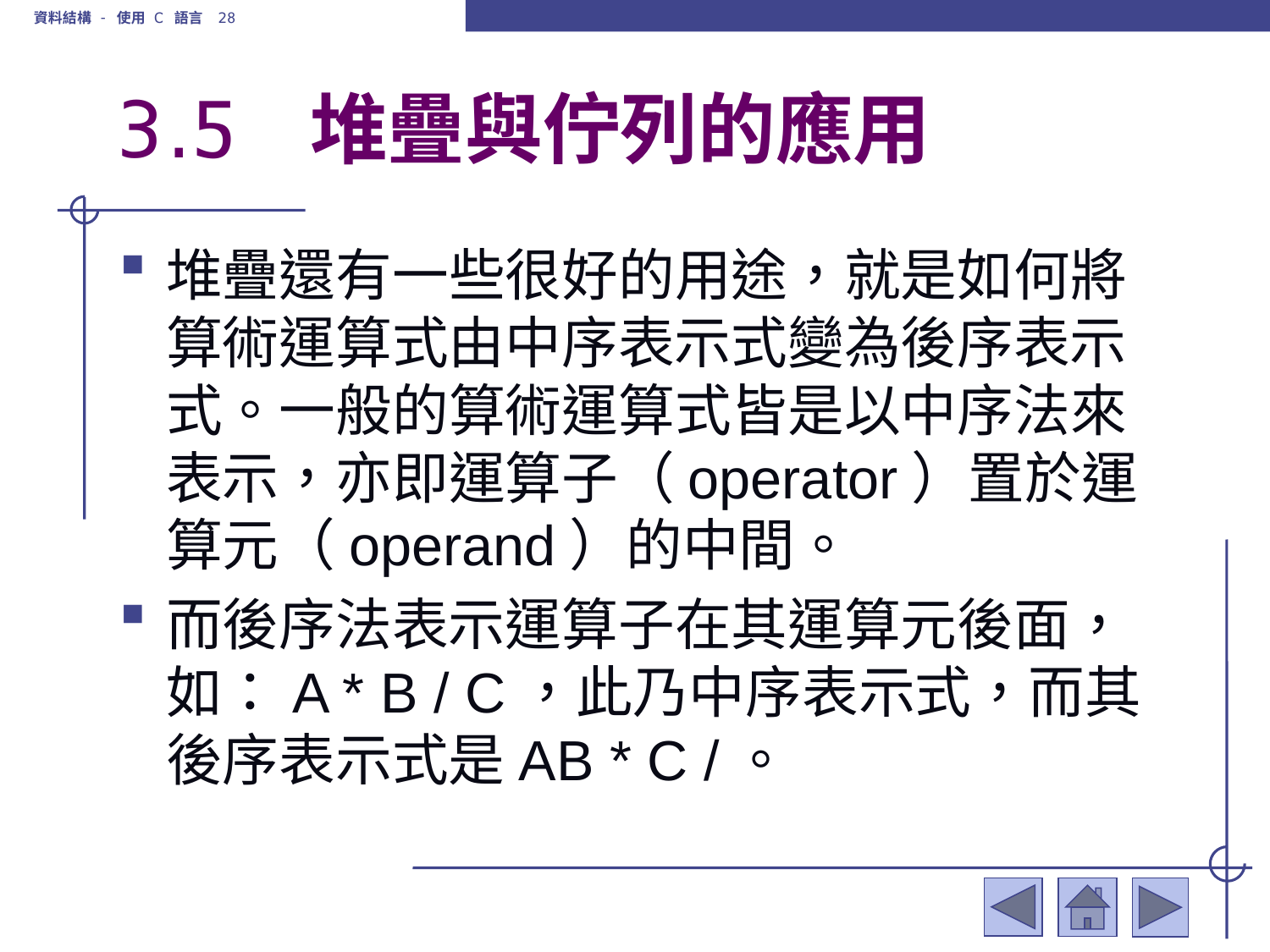

資料結構 - 使用 C 語言   28
# 3.5	  堆疊與佇列的應用
堆疊還有一些很好的用途，就是如何將算術運算式由中序表示式變為後序表示式。一般的算術運算式皆是以中序法來表示，亦即運算子（operator）置於運算元（operand）的中間。
而後序法表示運算子在其運算元後面，如：A * B / C，此乃中序表示式，而其後序表示式是AB * C /。